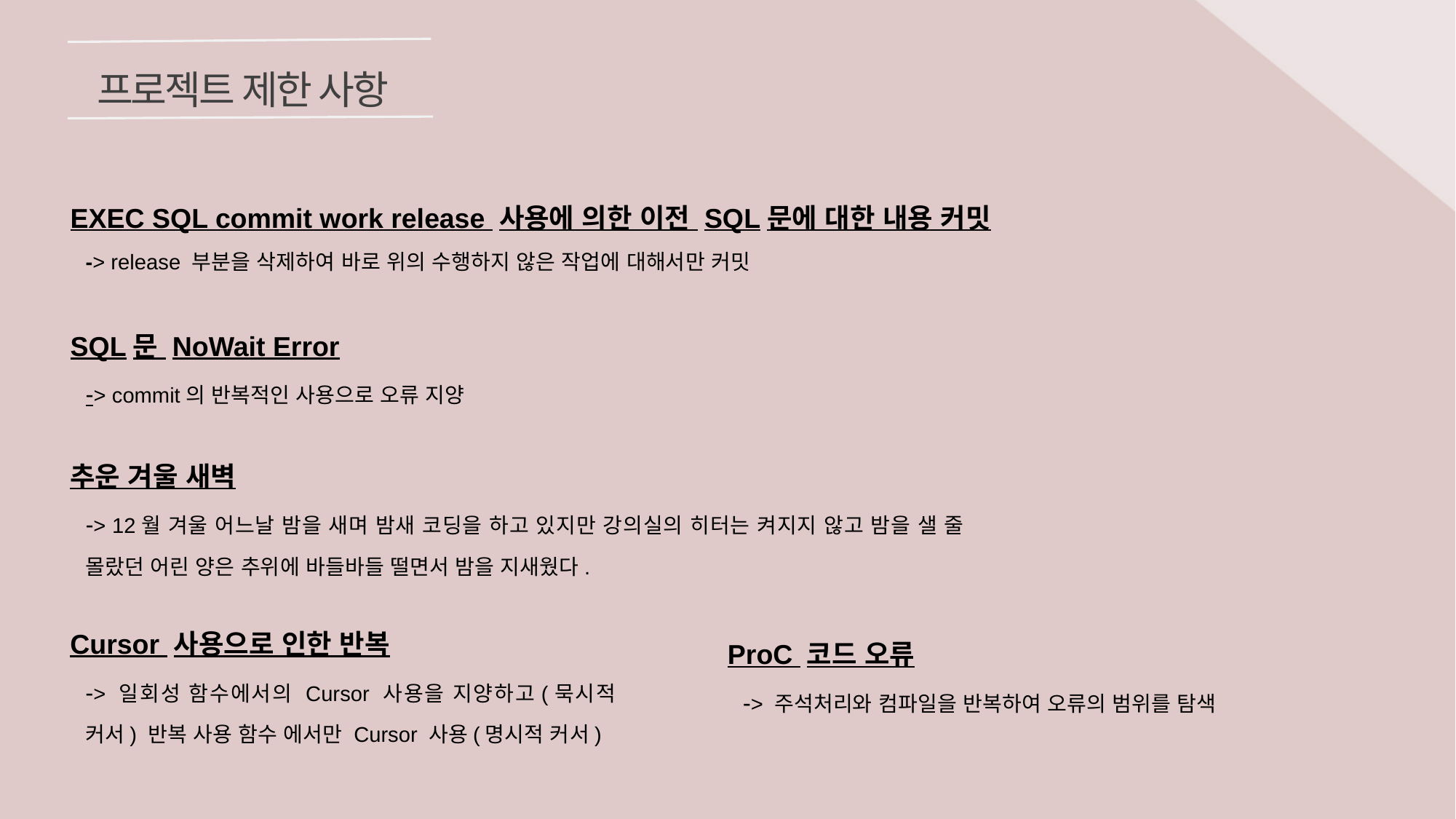

프로젝트 제한 사항
EXEC SQL commit work release 사용에 의한 이전 SQL문에 대한 내용 커밋
-> release 부분을 삭제하여 바로 위의 수행하지 않은 작업에 대해서만 커밋
SQL문 NoWait Error
-> commit의 반복적인 사용으로 오류 지양
추운 겨울 새벽
-> 12월 겨울 어느날 밤을 새며 밤새 코딩을 하고 있지만 강의실의 히터는 켜지지 않고 밤을 샐 줄 몰랐던 어린 양은 추위에 바들바들 떨면서 밤을 지새웠다.
Cursor 사용으로 인한 반복
-> 일회성 함수에서의 Cursor 사용을 지양하고(묵시적 커서) 반복 사용 함수 에서만 Cursor 사용(명시적 커서)

ProC 코드 오류
-> 주석처리와 컴파일을 반복하여 오류의 범위를 탐색